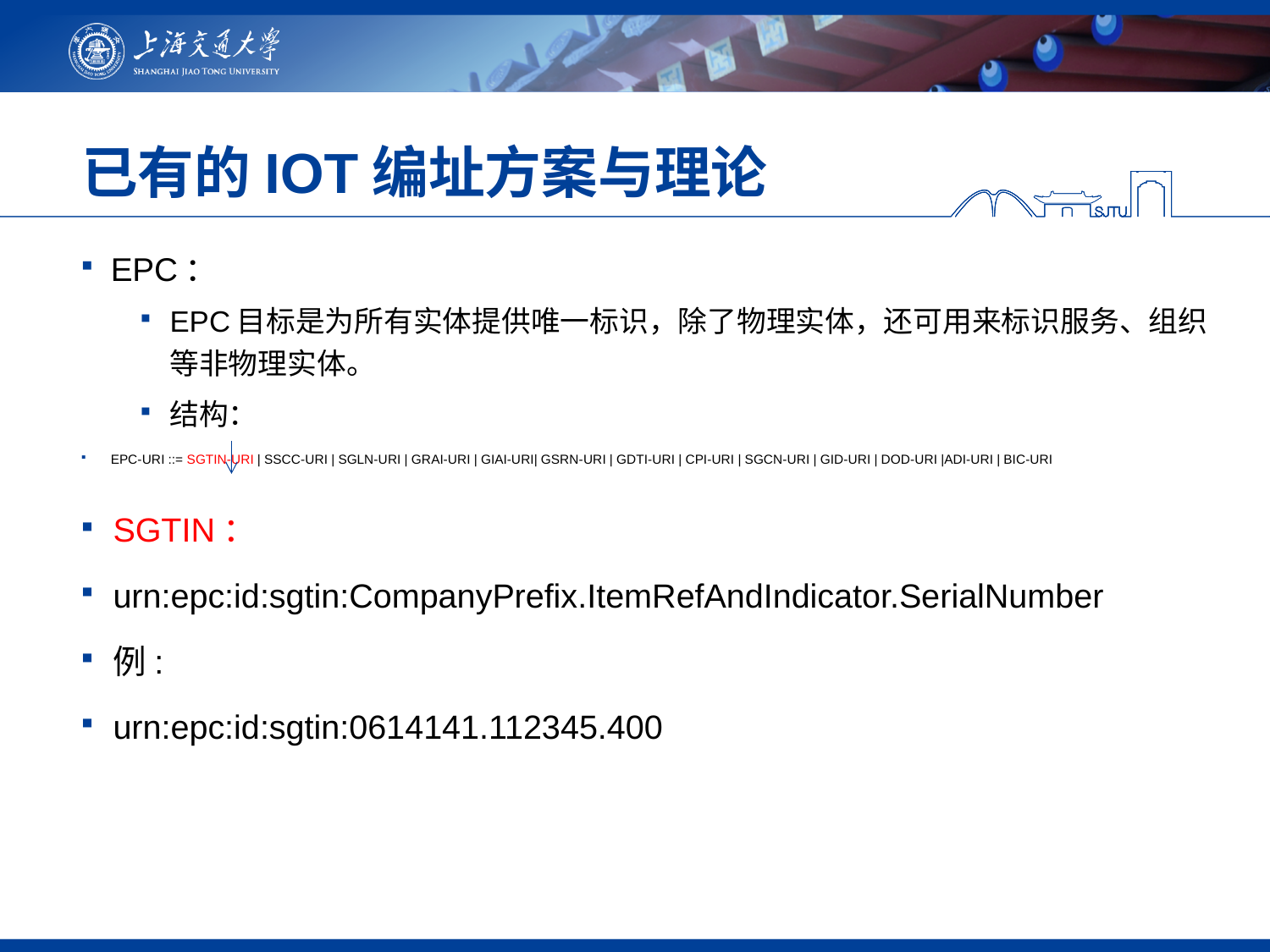

# 已有的IOT编址方案与理论
EPC：
EPC目标是为所有实体提供唯一标识，除了物理实体，还可用来标识服务、组织等非物理实体。
结构：
EPC-URI ::= SGTIN-URI | SSCC-URI | SGLN-URI | GRAI-URI | GIAI-URI| GSRN-URI | GDTI-URI | CPI-URI | SGCN-URI | GID-URI | DOD-URI |ADI-URI | BIC-URI

SGTIN：
urn:epc:id:sgtin:CompanyPrefix.ItemRefAndIndicator.SerialNumber
例:
urn:epc:id:sgtin:0614141.112345.400